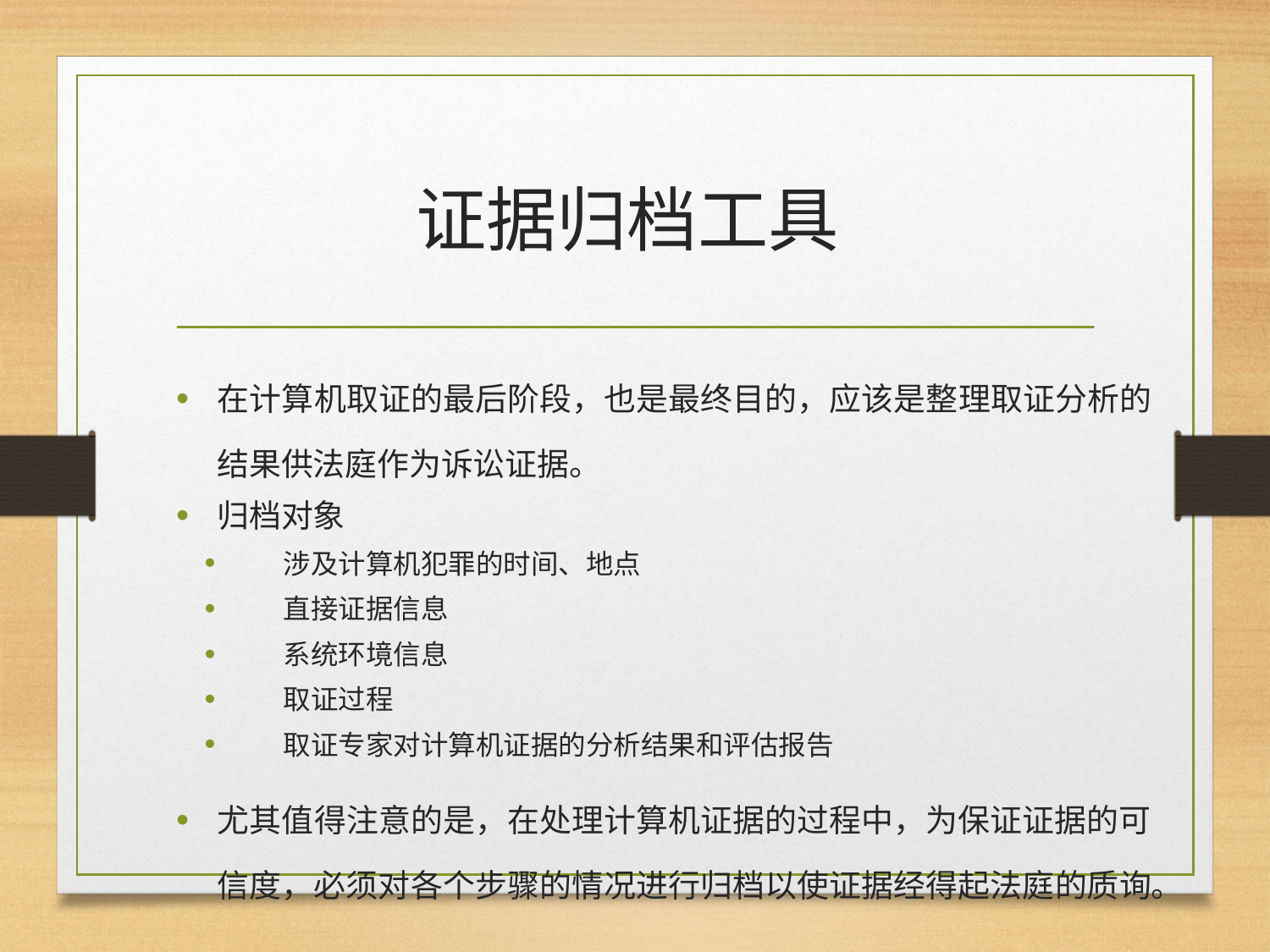

# 证据归档工具
在计算机取证的最后阶段，也是最终目的，应该是整理取证分析的结果供法庭作为诉讼证据。
归档对象
涉及计算机犯罪的时间、地点
直接证据信息
系统环境信息
取证过程
取证专家对计算机证据的分析结果和评估报告
尤其值得注意的是，在处理计算机证据的过程中，为保证证据的可信度，必须对各个步骤的情况进行归档以使证据经得起法庭的质询。